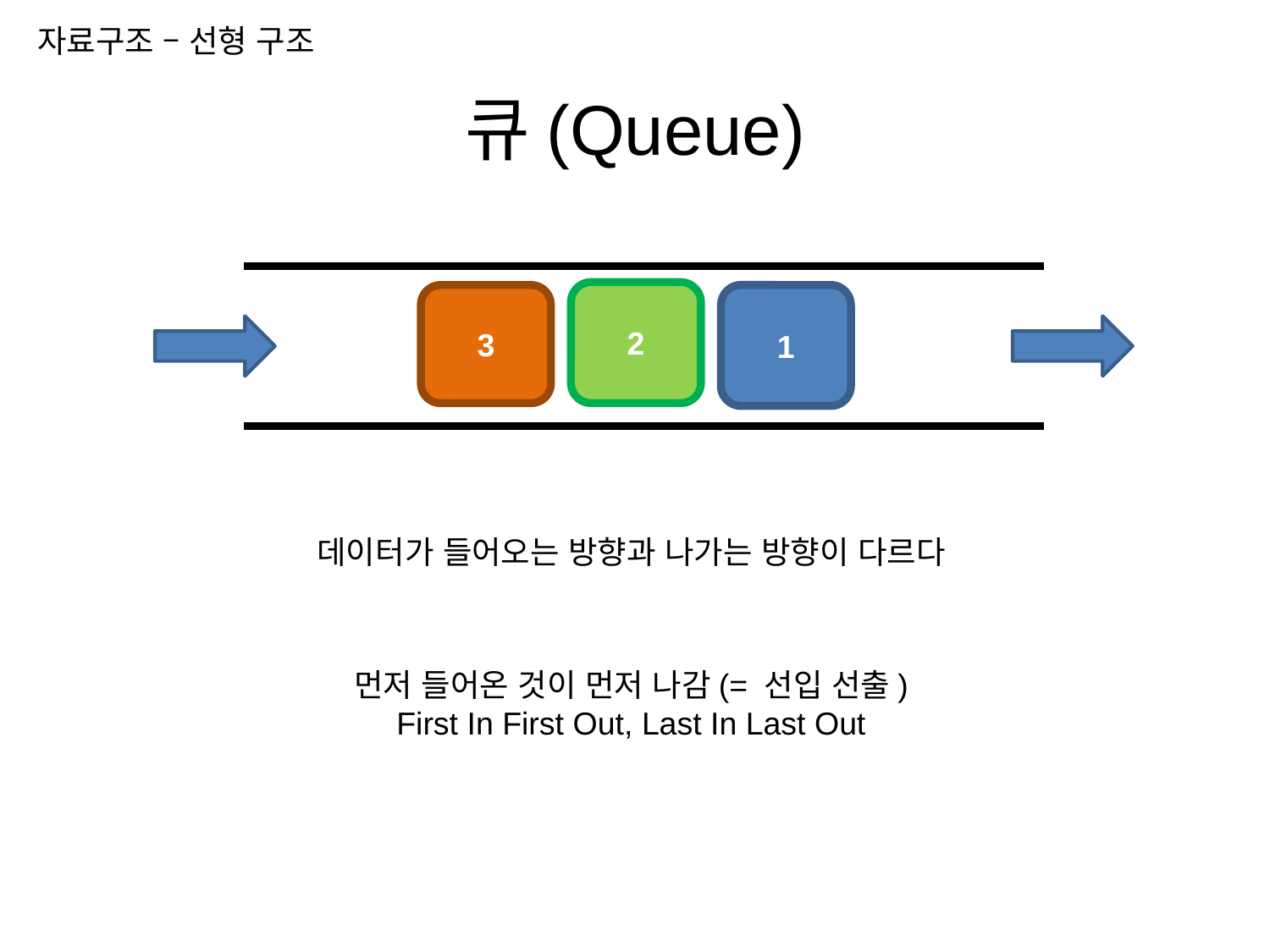

자료구조 – 선형 구조
# 큐(Queue)
2
3
1

데이터가 들어오는 방향과 나가는 방향이 다르다
먼저 들어온 것이 먼저 나감(= 선입 선출)
First In First Out, Last In Last Out